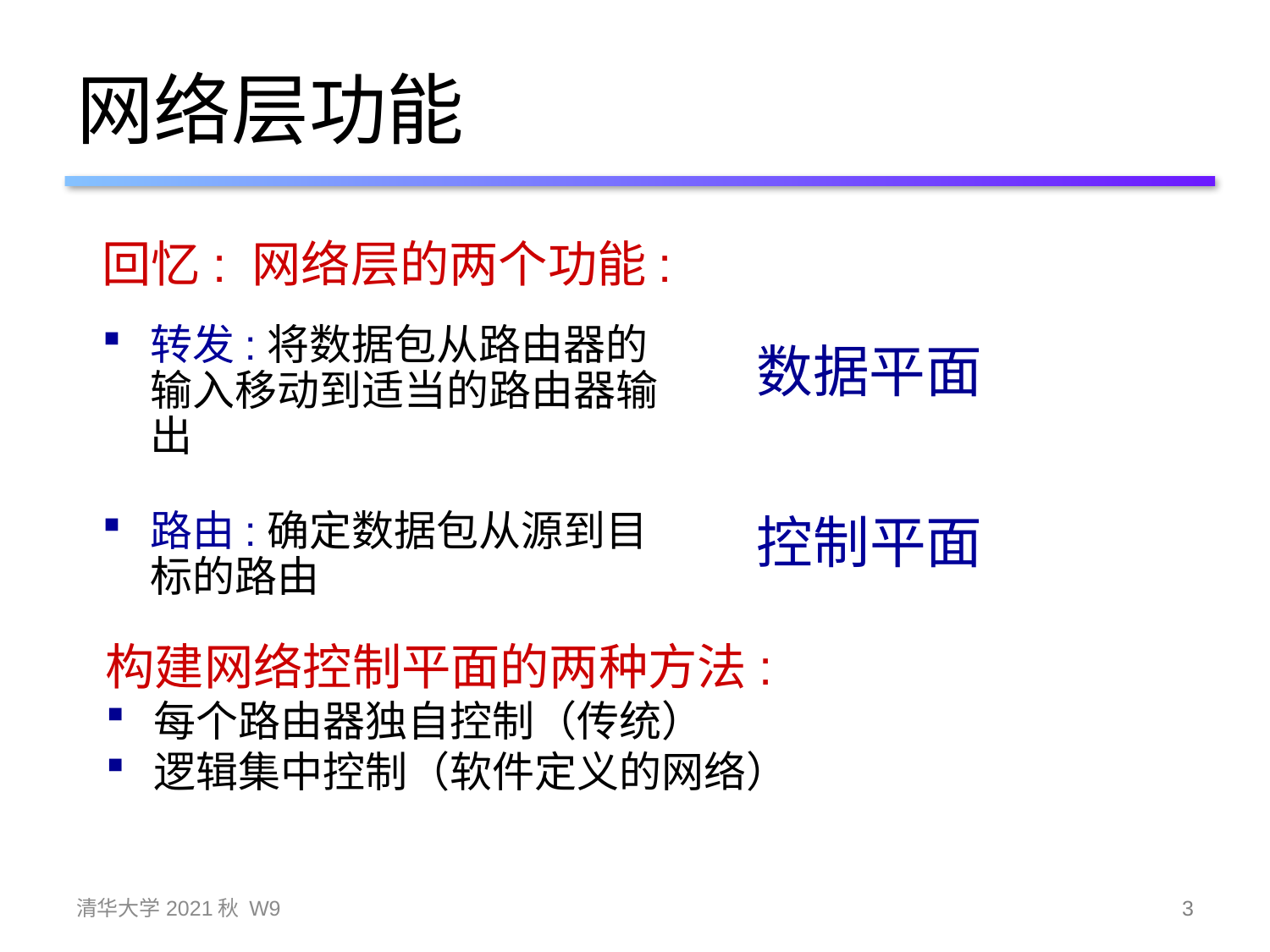

# 网络层功能
回忆: 网络层的两个功能:
转发:将数据包从路由器的输入移动到适当的路由器输出

数据平面

路由:确定数据包从源到目标的路由
控制平面

构建网络控制平面的两种方法:
每个路由器独自控制（传统）
逻辑集中控制（软件定义的网络）
清华大学2021秋 W9
3